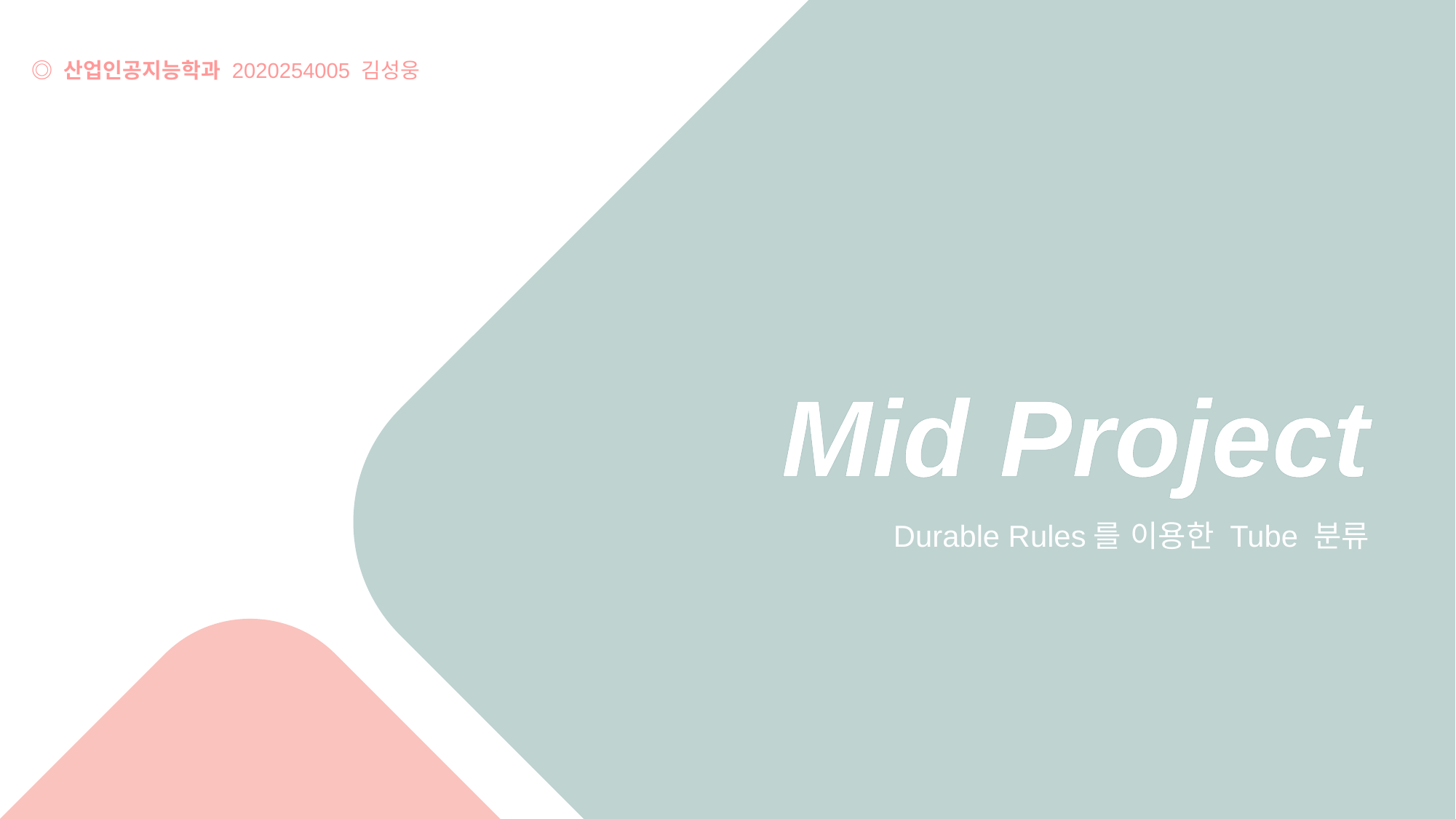

◎ 산업인공지능학과 2020254005 김성웅
Mid Project
Durable Rules를 이용한 Tube 분류